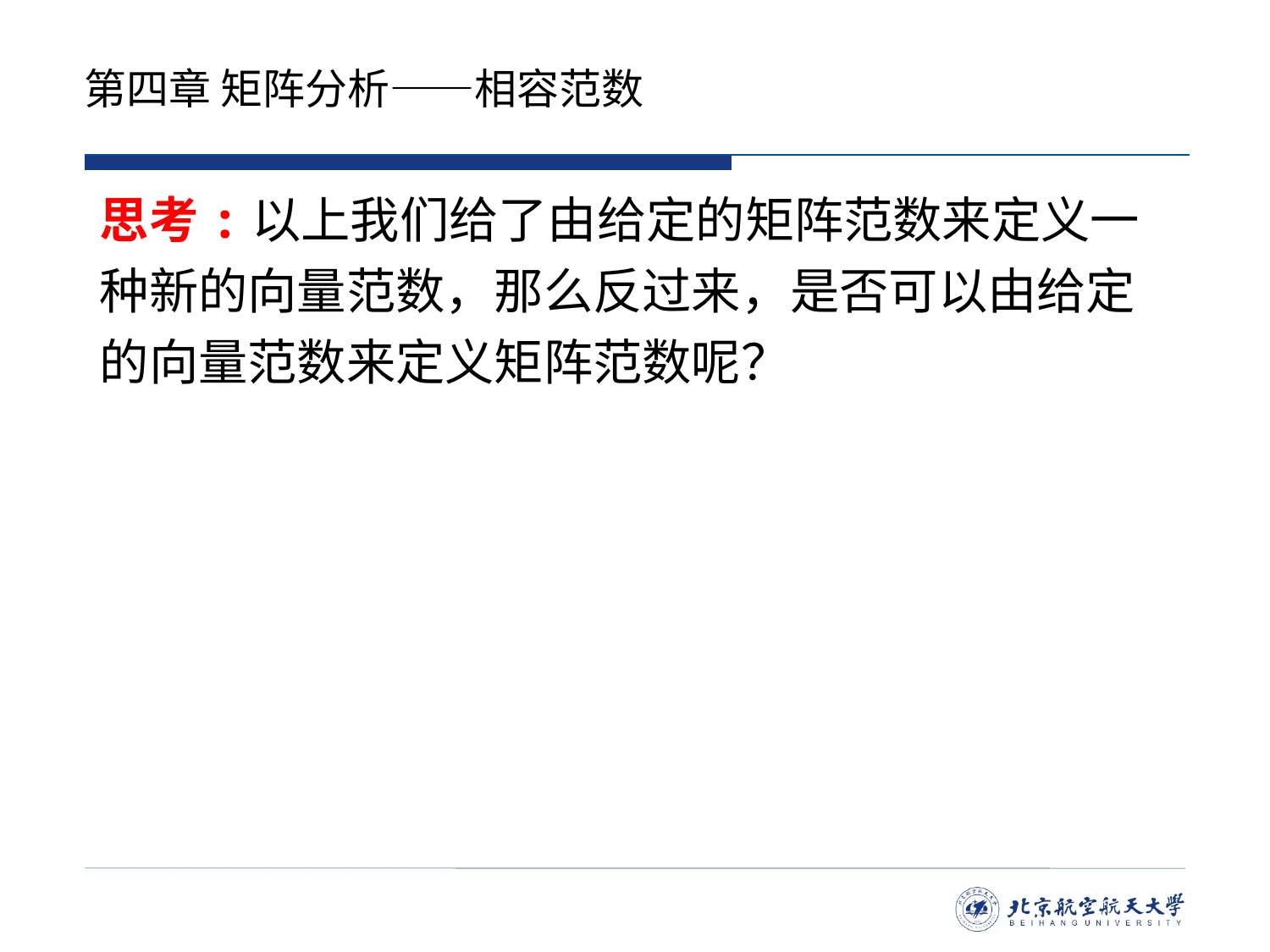

# 第四章 矩阵分析——相容范数
思考:以上我们给了由给定的矩阵范数来定义一种新的向量范数，那么反过来，是否可以由给定的向量范数来定义矩阵范数呢？